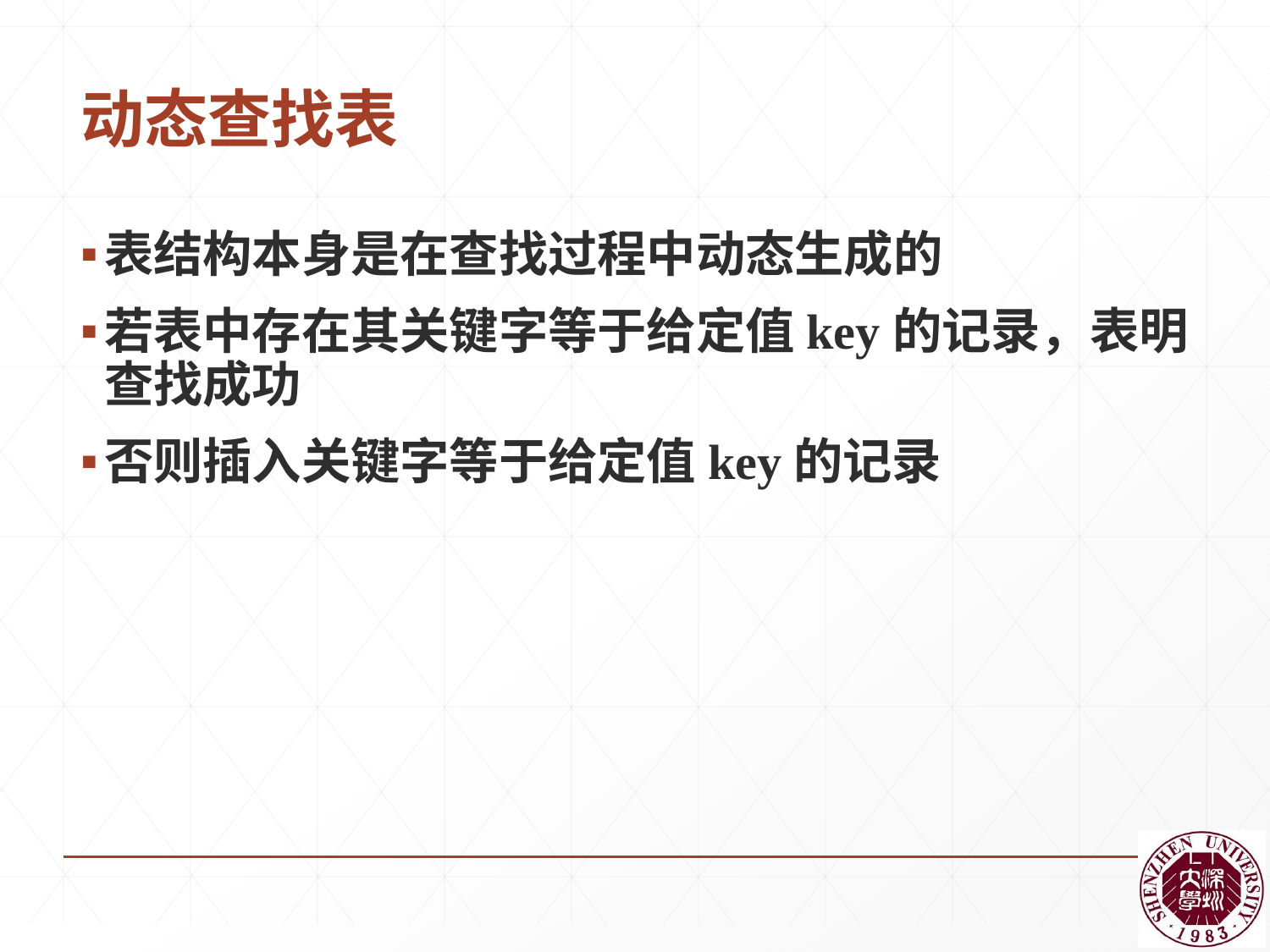

# 动态查找表
表结构本身是在查找过程中动态生成的
若表中存在其关键字等于给定值key的记录，表明查找成功
否则插入关键字等于给定值key的记录